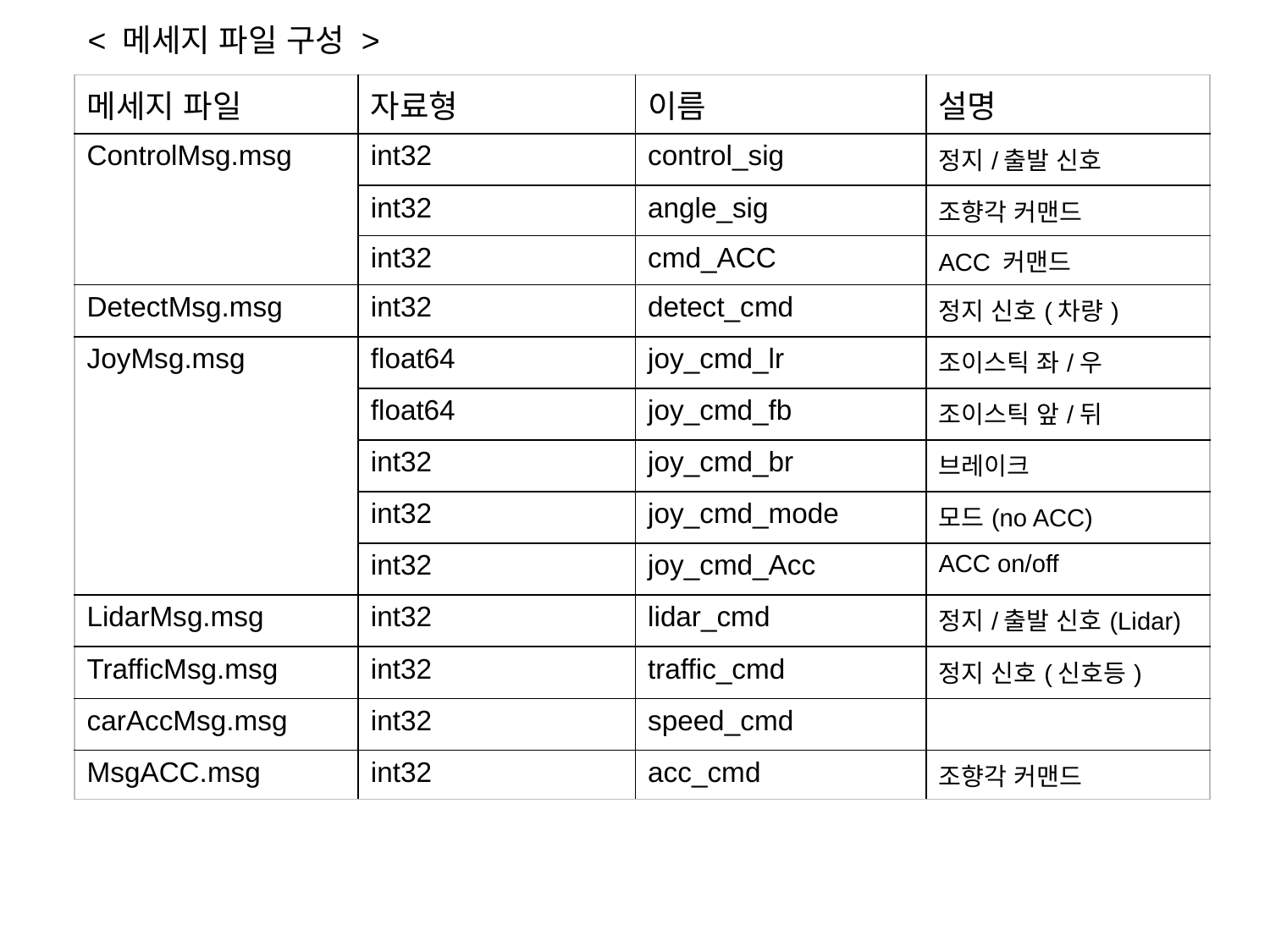

< 메세지 파일 구성 >
| 메세지 파일 | 자료형 | 이름 | 설명 |
| --- | --- | --- | --- |
| ControlMsg.msg | int32 | control\_sig | 정지/출발 신호 |
|  | int32 | angle\_sig | 조향각 커맨드 |
|  | int32 | cmd\_ACC | ACC 커맨드 |
| DetectMsg.msg | int32 | detect\_cmd | 정지 신호(차량) |
| JoyMsg.msg | float64 | joy\_cmd\_lr | 조이스틱 좌/우 |
|  | float64 | joy\_cmd\_fb | 조이스틱 앞/뒤 |
|  | int32 | joy\_cmd\_br | 브레이크 |
|  | int32 | joy\_cmd\_mode | 모드(no ACC) |
|  | int32 | joy\_cmd\_Acc | ACC on/off |
| LidarMsg.msg | int32 | lidar\_cmd | 정지/출발 신호(Lidar) |
| TrafficMsg.msg | int32 | traffic\_cmd | 정지 신호(신호등) |
| carAccMsg.msg | int32 | speed\_cmd |  |
| MsgACC.msg | int32 | acc\_cmd | 조향각 커맨드 |